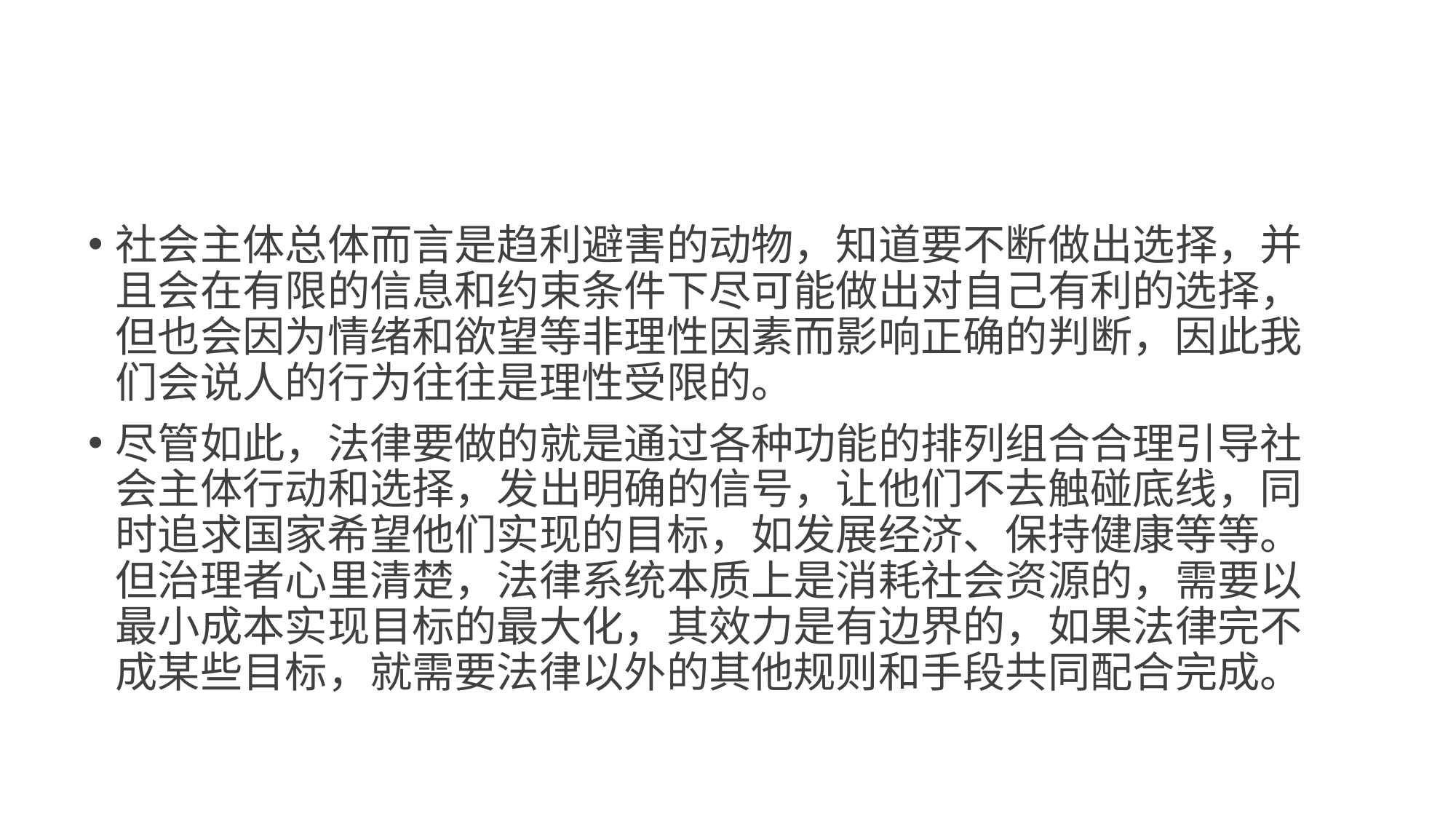

#
社会主体总体而言是趋利避害的动物，知道要不断做出选择，并且会在有限的信息和约束条件下尽可能做出对自己有利的选择，但也会因为情绪和欲望等非理性因素而影响正确的判断，因此我们会说人的行为往往是理性受限的。
尽管如此，法律要做的就是通过各种功能的排列组合合理引导社会主体行动和选择，发出明确的信号，让他们不去触碰底线，同时追求国家希望他们实现的目标，如发展经济、保持健康等等。但治理者心里清楚，法律系统本质上是消耗社会资源的，需要以最小成本实现目标的最大化，其效力是有边界的，如果法律完不成某些目标，就需要法律以外的其他规则和手段共同配合完成。